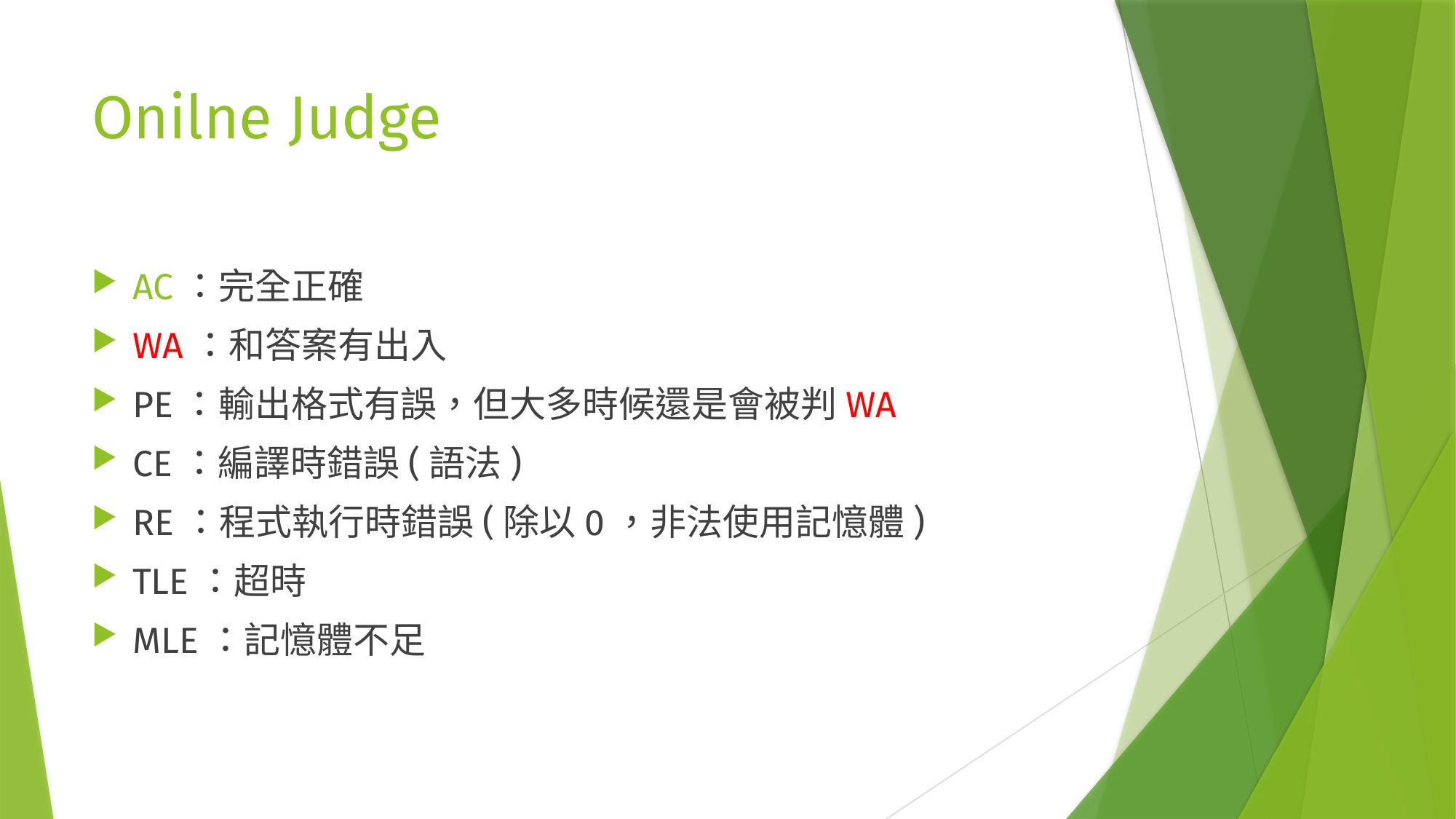

# Onilne Judge
AC：完全正確
WA：和答案有出入
PE：輸出格式有誤，但大多時候還是會被判WA
CE：編譯時錯誤(語法)
RE：程式執行時錯誤(除以0，非法使用記憶體)
TLE：超時
MLE：記憶體不足